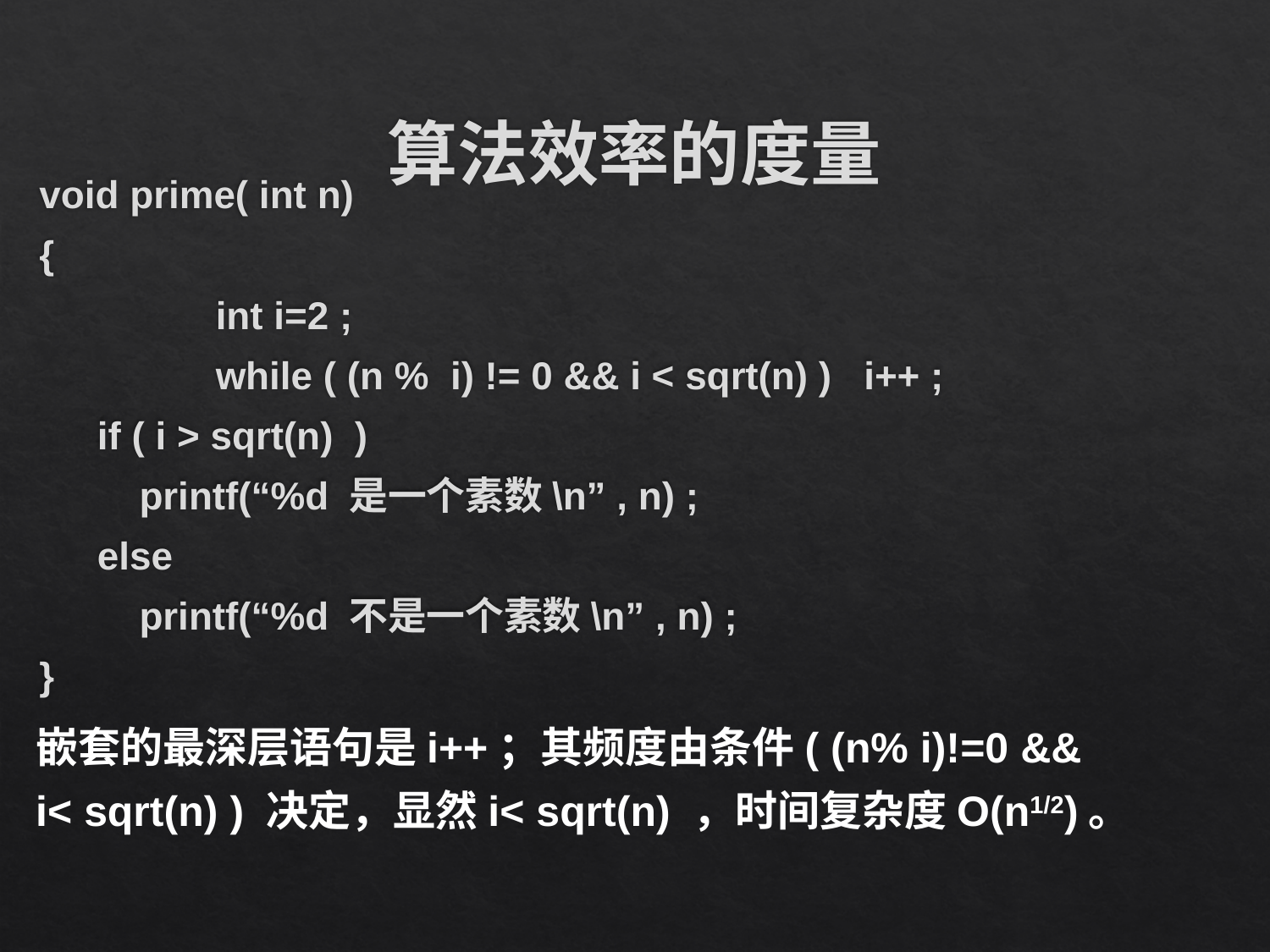

# 算法效率的度量
void prime( int n)
{
	int i=2 ;
	while ( (n %  i) != 0 && i < sqrt(n) )   i++ ;
if ( i > sqrt(n)  )
printf(“%d 是一个素数\n” , n) ;
else
printf(“%d 不是一个素数\n” , n) ;
}
嵌套的最深层语句是i++；其频度由条件( (n% i)!=0 &&
i< sqrt(n) ) 决定，显然i< sqrt(n) ，时间复杂度O(n1/2)。